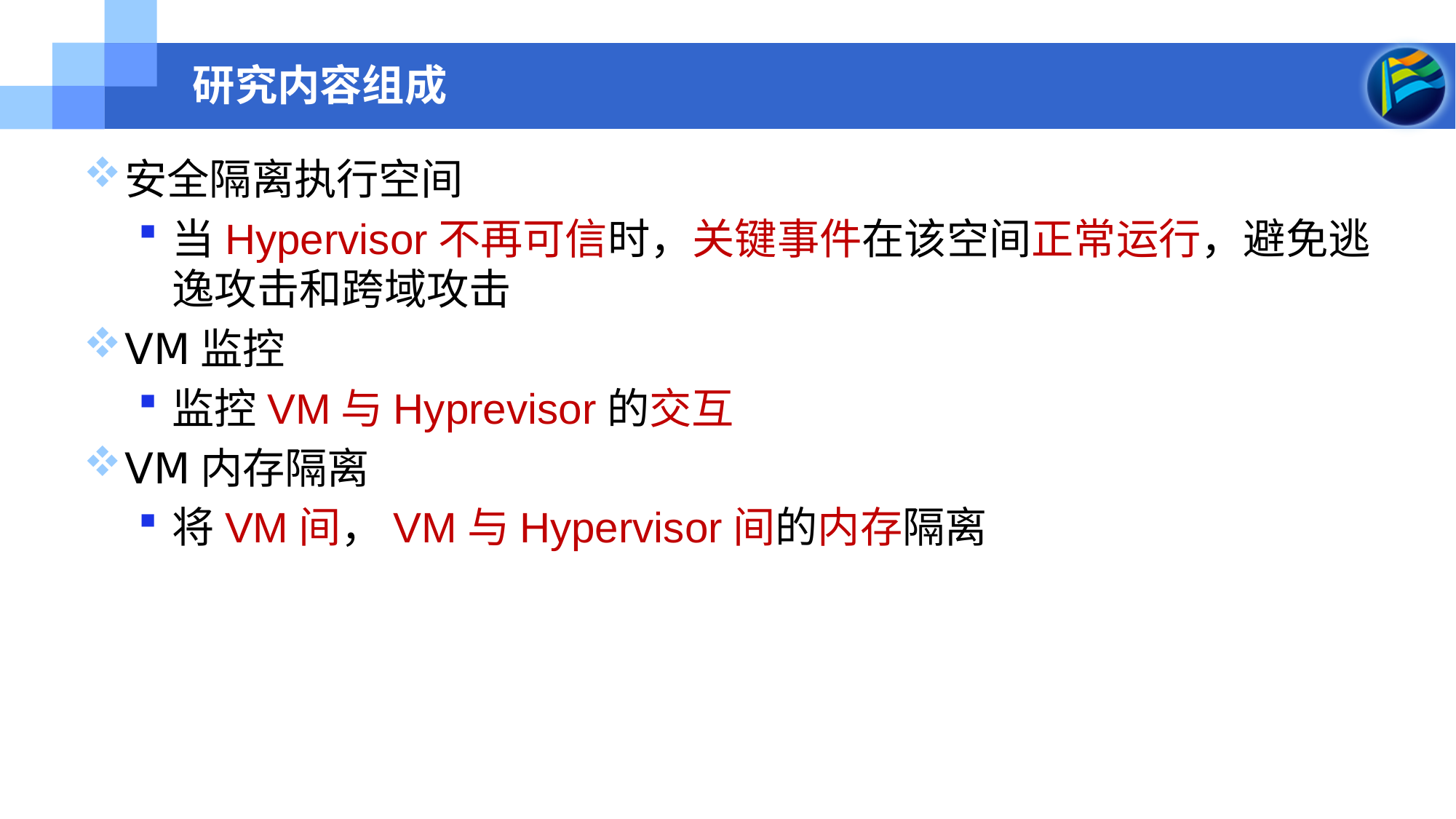

# 研究内容组成
安全隔离执行空间
当Hypervisor不再可信时，关键事件在该空间正常运行，避免逃逸攻击和跨域攻击
VM监控
监控VM与Hyprevisor的交互
VM内存隔离
将VM间，VM与Hypervisor间的内存隔离

14